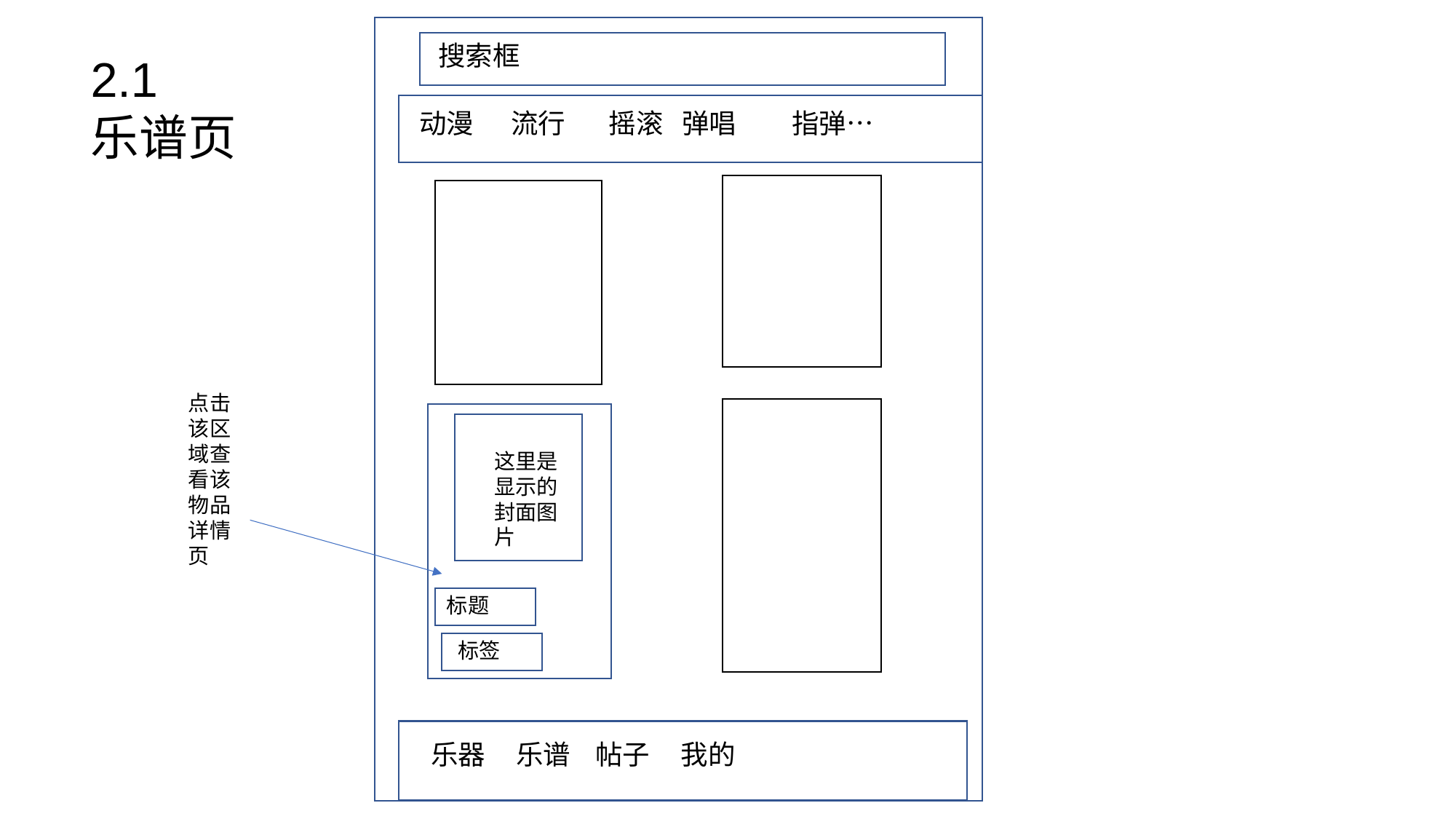

搜索框
2.1
乐谱页

动漫      流行       摇滚   弹唱         指弹…

点击该区域查看该物品详情页

这里是显示的封面图片
标题

标签

乐器     乐谱    帖子     我的